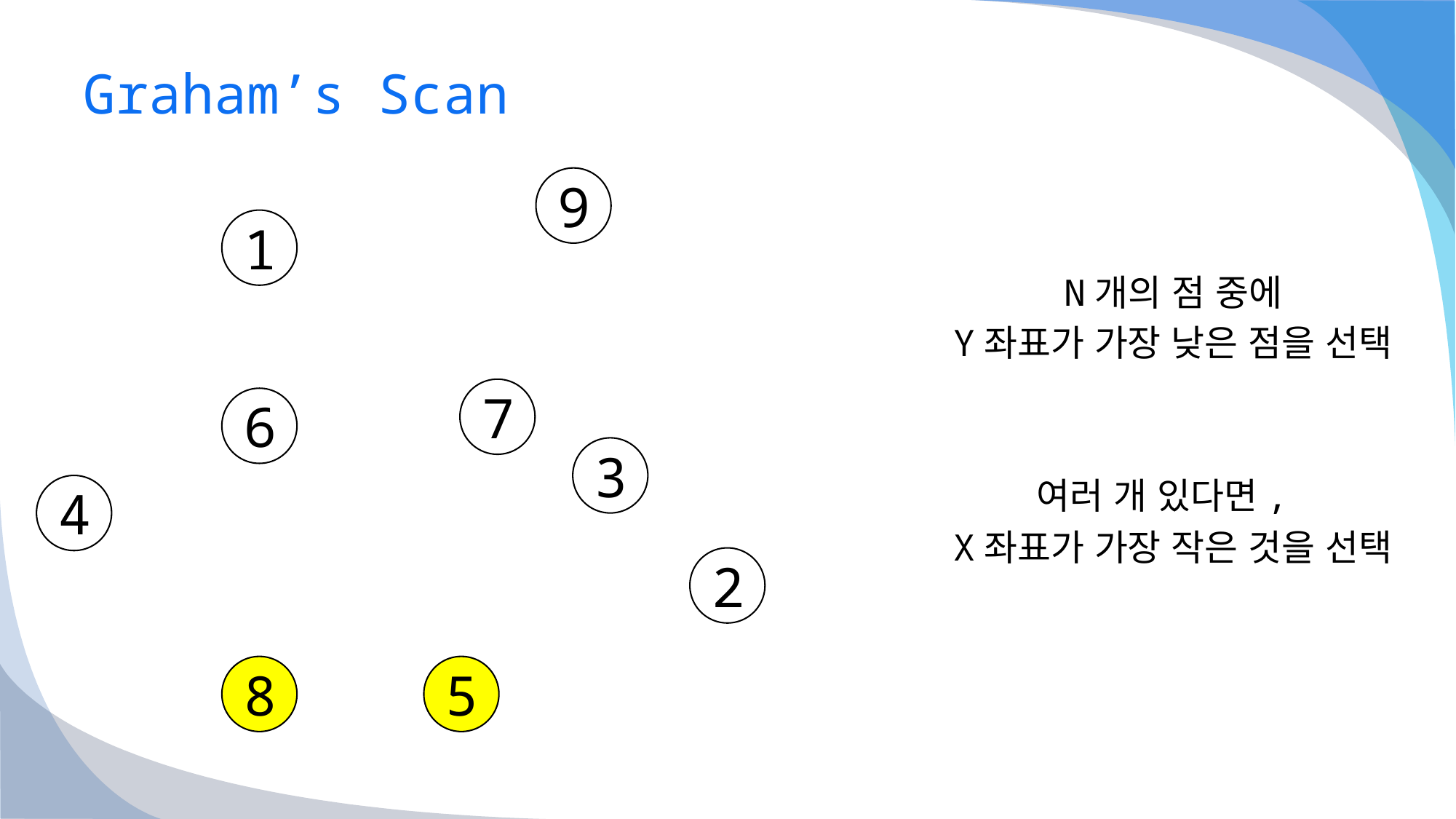

# Graham’s Scan

N개의 점 중에
Y좌표가 가장 낮은 점을 선택

여러 개 있다면,
X좌표가 가장 작은 것을 선택
9
1
7
6
3
4
2
8
5